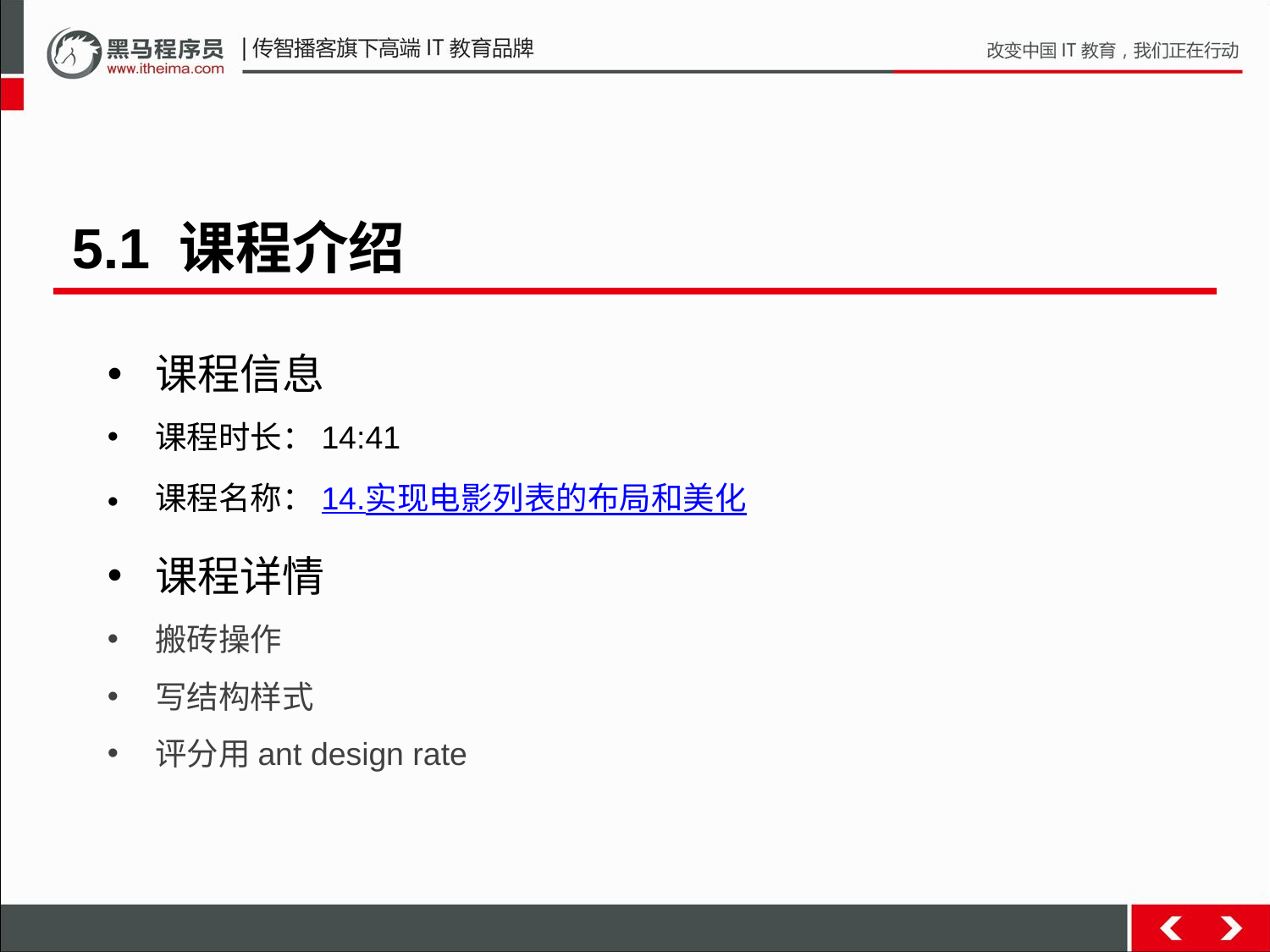

5.1 课程介绍
课程信息
课程时长：14:41
课程名称：14.实现电影列表的布局和美化
课程详情
搬砖操作
写结构样式
评分用ant design rate